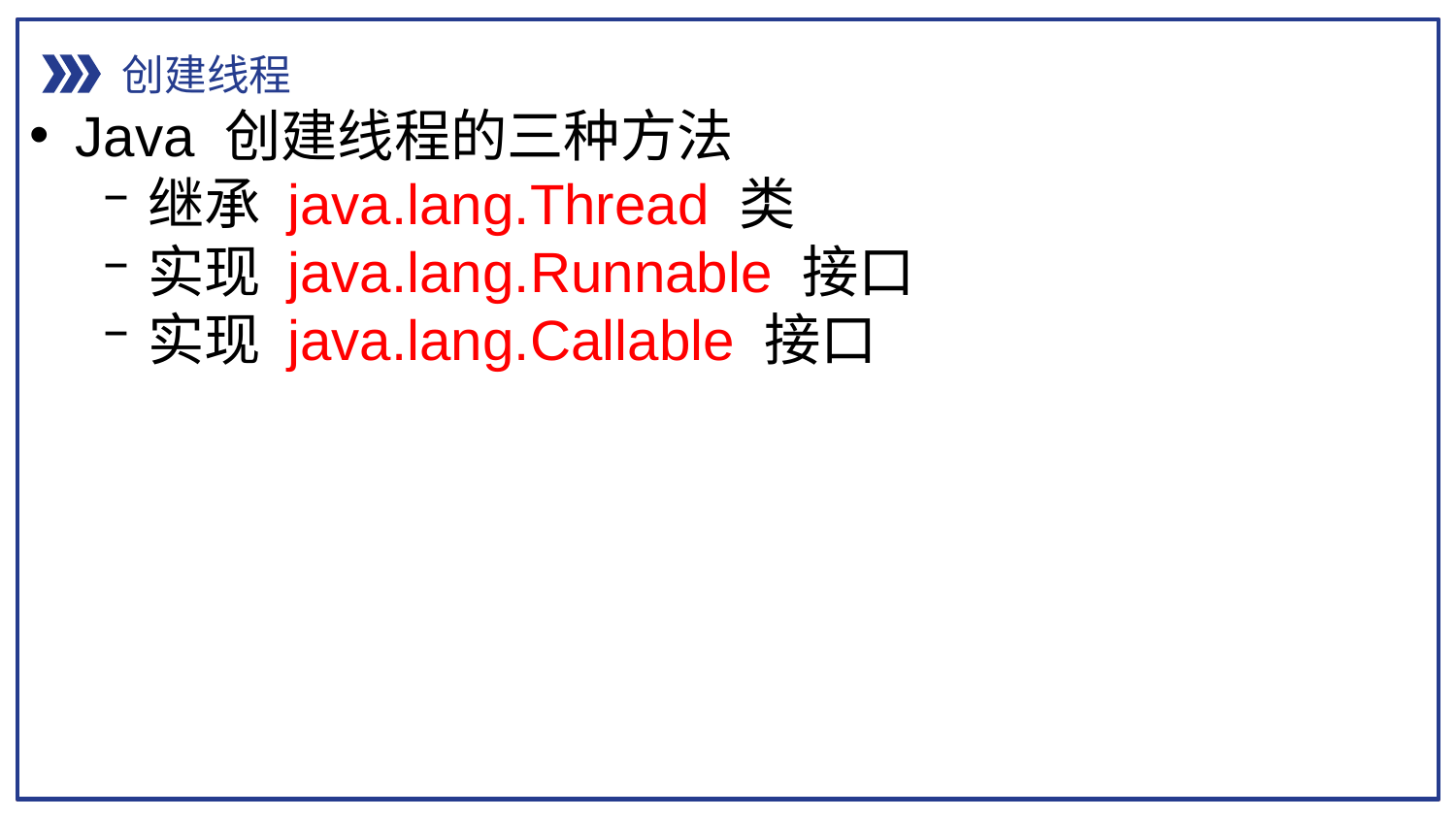

创建线程

Java 创建线程的三种方法
继承 java.lang.Thread 类
实现 java.lang.Runnable 接口
实现 java.lang.Callable 接口